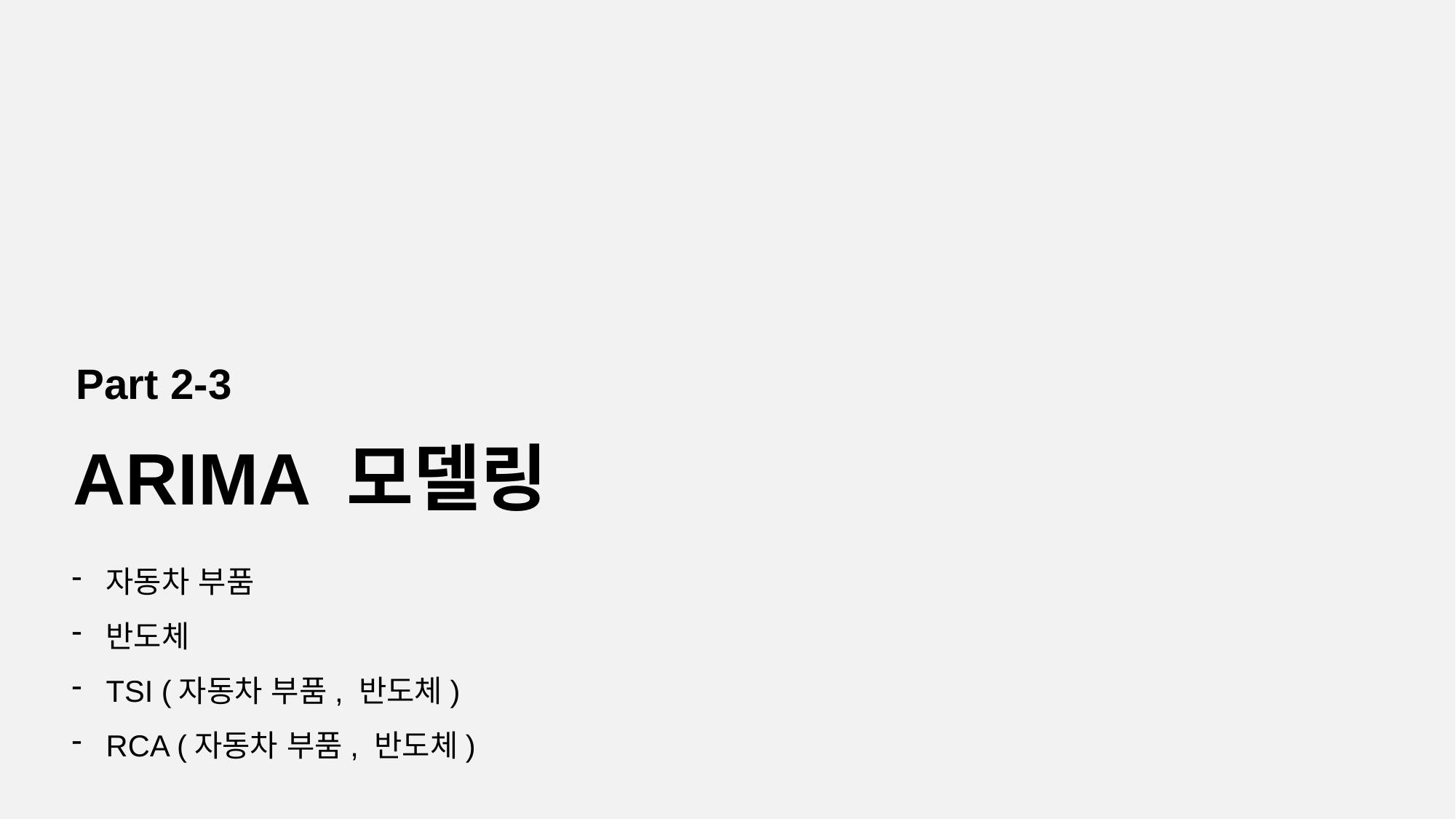

Part 2-3
ARIMA 모델링
자동차 부품
반도체
TSI (자동차 부품, 반도체)
RCA (자동차 부품, 반도체)